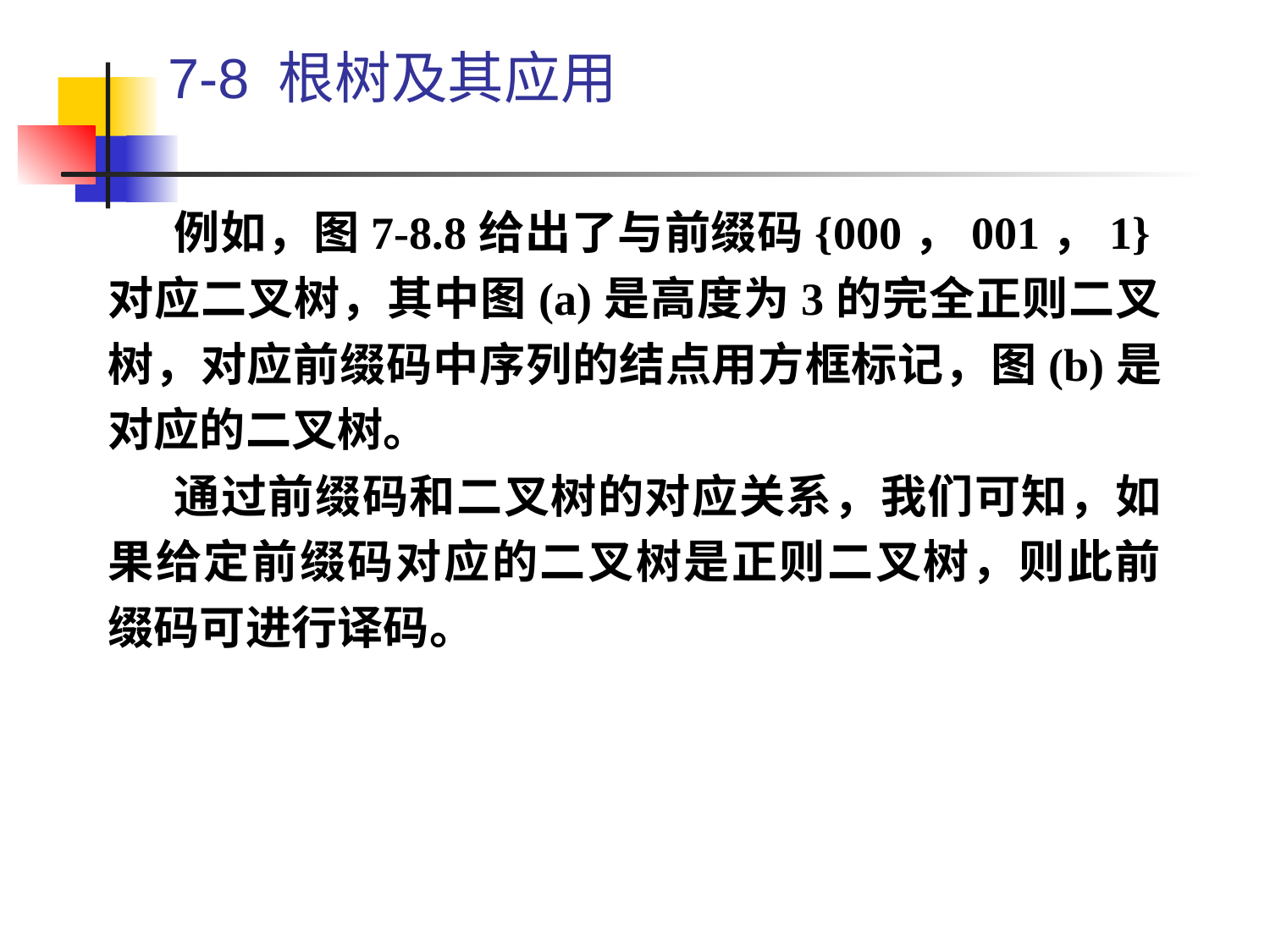

# 7-8 根树及其应用
例如，图7-8.8给出了与前缀码{000，001，1}对应二叉树，其中图(a)是高度为3的完全正则二叉树，对应前缀码中序列的结点用方框标记，图(b)是对应的二叉树。
通过前缀码和二叉树的对应关系，我们可知，如果给定前缀码对应的二叉树是正则二叉树，则此前缀码可进行译码。